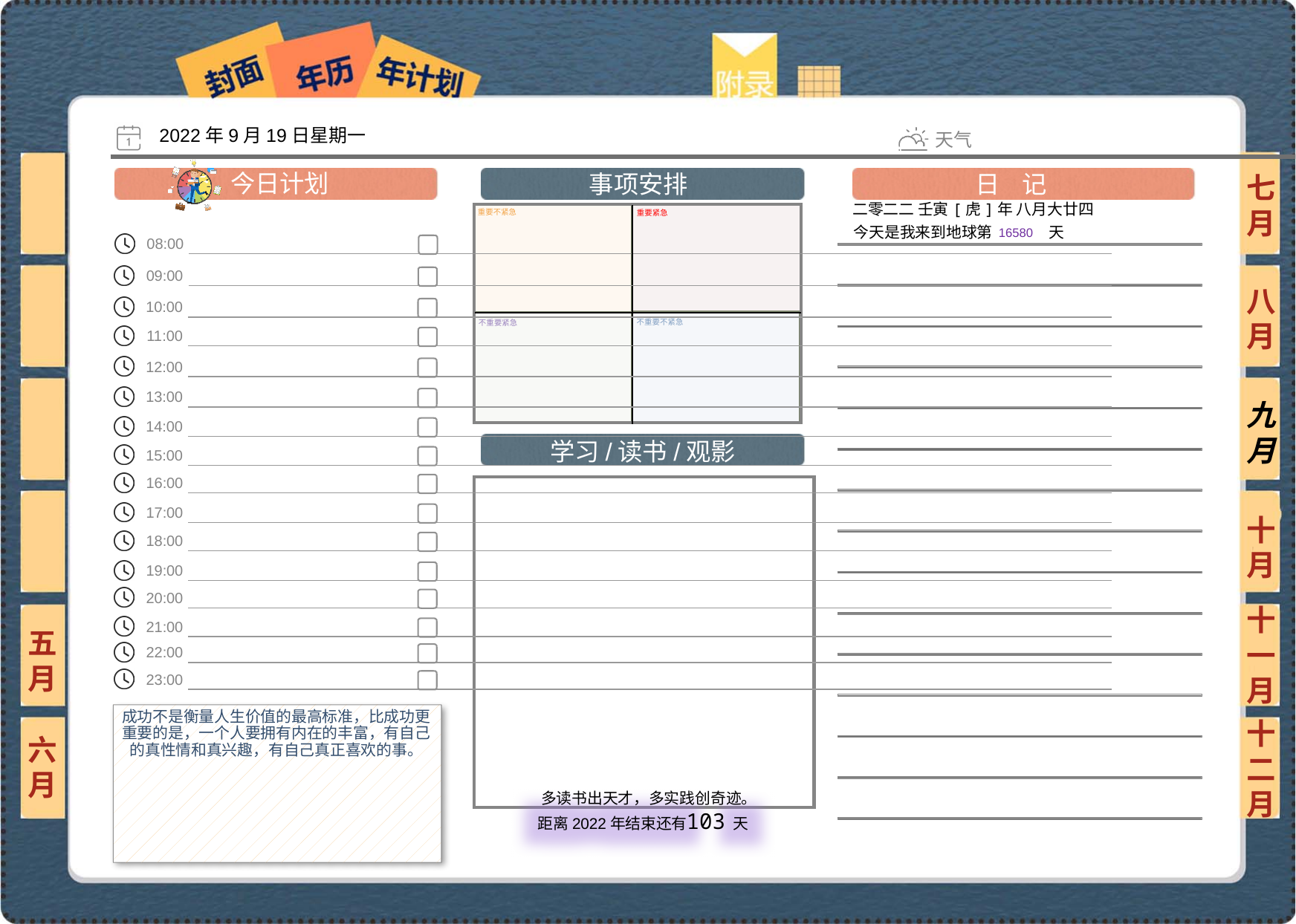

2022年9月19日星期一
七月
二零二二 壬寅[虎]年 八月大廿四
16580
八月
九月
十月
十一月
五月
成功不是衡量人生价值的最高标准，比成功更重要的是，一个人要拥有内在的丰富，有自己的真性情和真兴趣，有自己真正喜欢的事。

六月
十二月
103
 多读书出天才，多实践创奇迹。